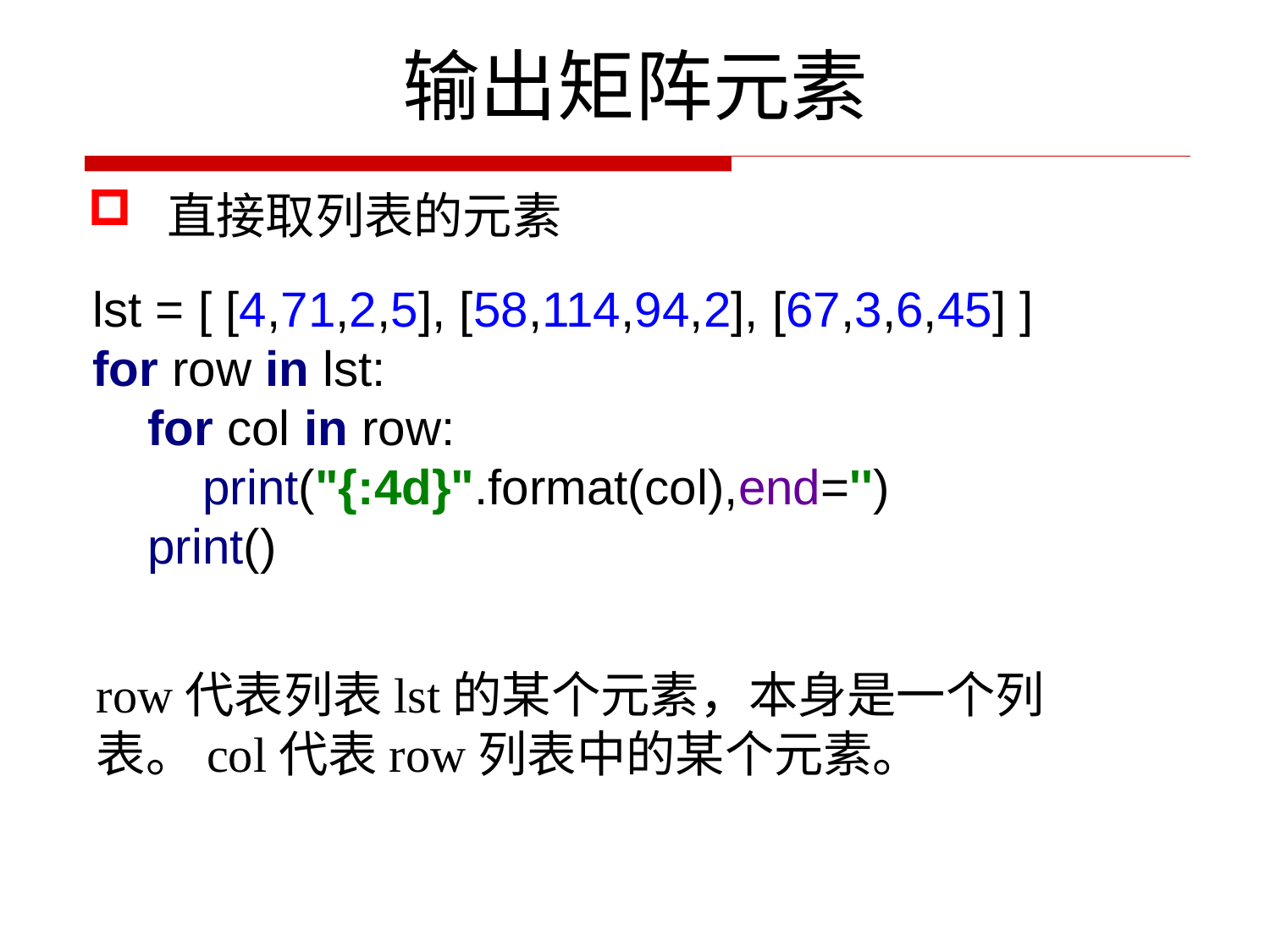

输出矩阵元素
# 直接取列表的元素
lst = [ [4,71,2,5], [58,114,94,2], [67,3,6,45] ]
for row in lst:
    for col in row:
        print("{:4d}".format(col),end='')
    print()
row代表列表lst的某个元素，本身是一个列表。col代表row列表中的某个元素。
52